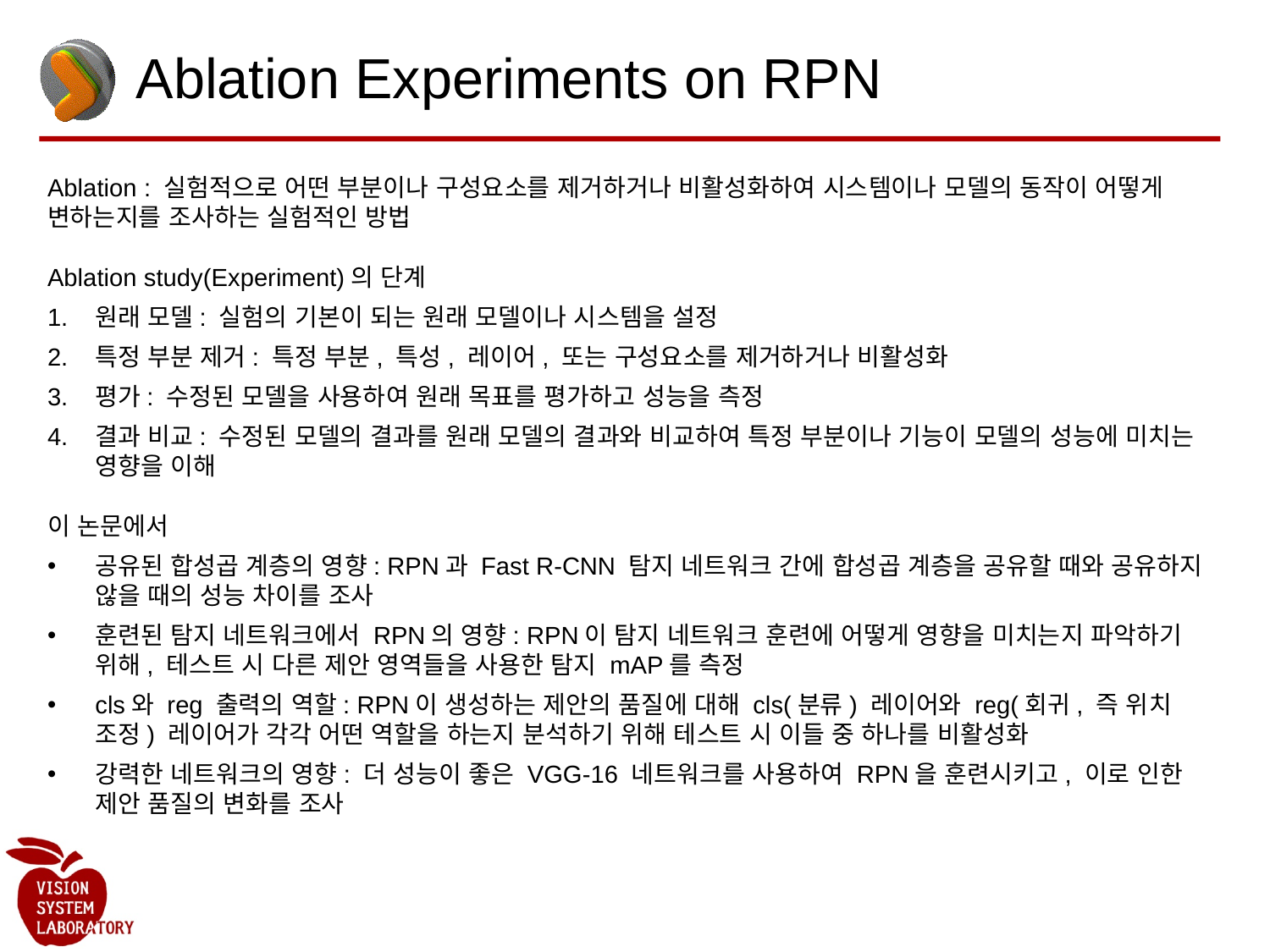

# Ablation Experiments on RPN
Ablation : 실험적으로 어떤 부분이나 구성요소를 제거하거나 비활성화하여 시스템이나 모델의 동작이 어떻게 변하는지를 조사하는 실험적인 방법

Ablation study(Experiment)의 단계
원래 모델: 실험의 기본이 되는 원래 모델이나 시스템을 설정
특정 부분 제거: 특정 부분, 특성, 레이어, 또는 구성요소를 제거하거나 비활성화
평가: 수정된 모델을 사용하여 원래 목표를 평가하고 성능을 측정
결과 비교: 수정된 모델의 결과를 원래 모델의 결과와 비교하여 특정 부분이나 기능이 모델의 성능에 미치는 영향을 이해

이 논문에서
공유된 합성곱 계층의 영향: RPN과 Fast R-CNN 탐지 네트워크 간에 합성곱 계층을 공유할 때와 공유하지 않을 때의 성능 차이를 조사
훈련된 탐지 네트워크에서 RPN의 영향: RPN이 탐지 네트워크 훈련에 어떻게 영향을 미치는지 파악하기 위해, 테스트 시 다른 제안 영역들을 사용한 탐지 mAP를 측정
cls와 reg 출력의 역할: RPN이 생성하는 제안의 품질에 대해 cls(분류) 레이어와 reg(회귀, 즉 위치 조정) 레이어가 각각 어떤 역할을 하는지 분석하기 위해 테스트 시 이들 중 하나를 비활성화
강력한 네트워크의 영향: 더 성능이 좋은 VGG-16 네트워크를 사용하여 RPN을 훈련시키고, 이로 인한 제안 품질의 변화를 조사